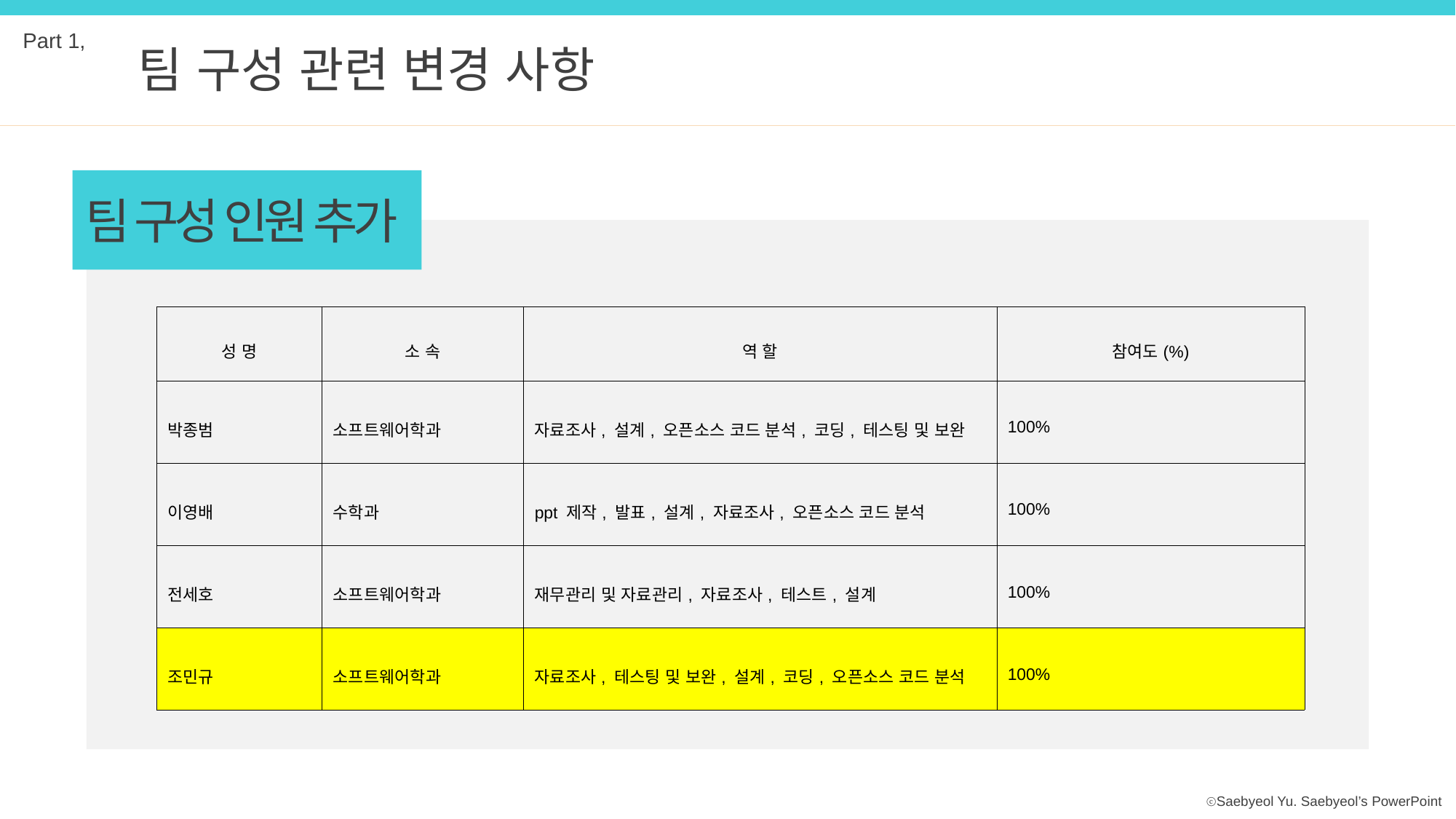

Part 1,
팀 구성 관련 변경 사항

팀 구성 인원 추가

| 성 명 | 소 속 | 역 할 | 참여도(%) |
| --- | --- | --- | --- |
| 박종범 | 소프트웨어학과 | 자료조사, 설계, 오픈소스 코드 분석, 코딩, 테스팅 및 보완 | 100% |
| 이영배 | 수학과 | ppt 제작, 발표, 설계, 자료조사, 오픈소스 코드 분석 | 100% |
| 전세호 | 소프트웨어학과 | 재무관리 및 자료관리, 자료조사, 테스트, 설계 | 100% |
| 조민규 | 소프트웨어학과 | 자료조사, 테스팅 및 보완, 설계, 코딩, 오픈소스 코드 분석 | 100% |